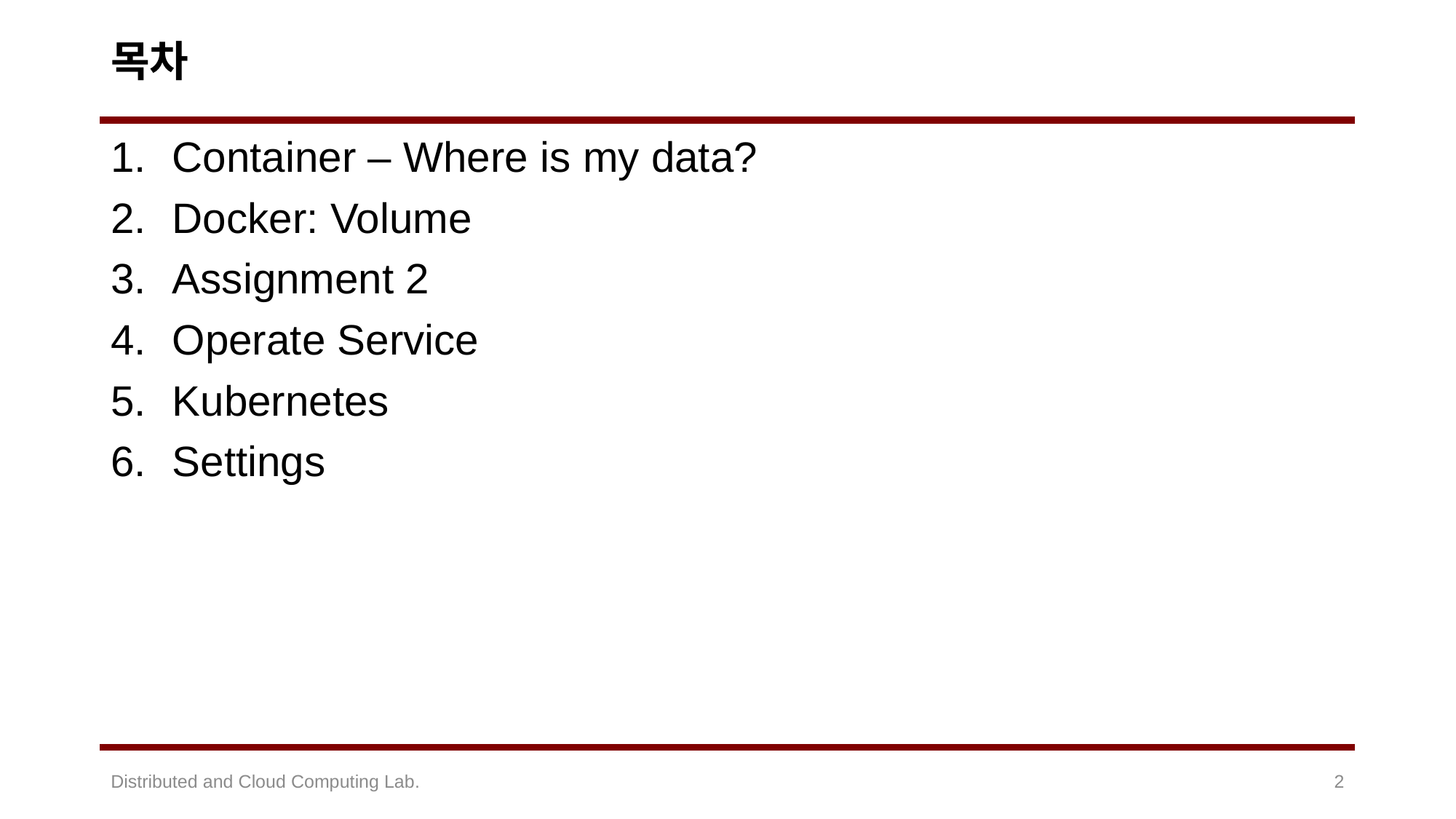

# 목차
Container – Where is my data?
Docker: Volume
Assignment 2
Operate Service
Kubernetes
Settings
Distributed and Cloud Computing Lab.
2